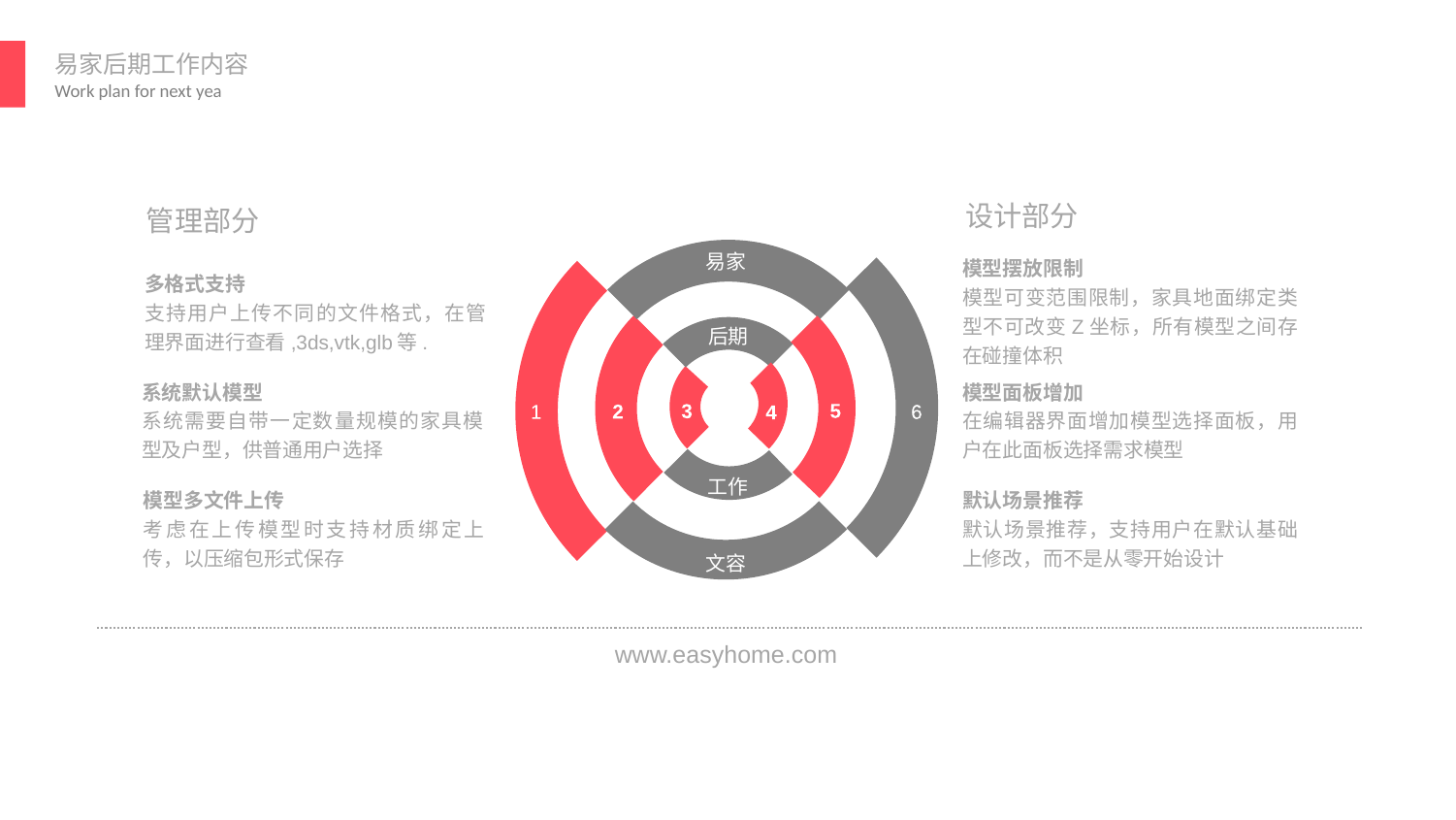

易家后期工作内容

设计部分
管理部分

1
2
3

6
5
4
易家
后期
工作
文容
模型摆放限制
模型可变范围限制，家具地面绑定类型不可改变Z坐标，所有模型之间存在碰撞体积
模型面板增加
在编辑器界面增加模型选择面板，用户在此面板选择需求模型
默认场景推荐
默认场景推荐，支持用户在默认基础上修改，而不是从零开始设计
多格式支持
支持用户上传不同的文件格式，在管理界面进行查看,3ds,vtk,glb等.
系统默认模型
系统需要自带一定数量规模的家具模型及户型，供普通用户选择
模型多文件上传
考虑在上传模型时支持材质绑定上传，以压缩包形式保存
www.easyhome.com